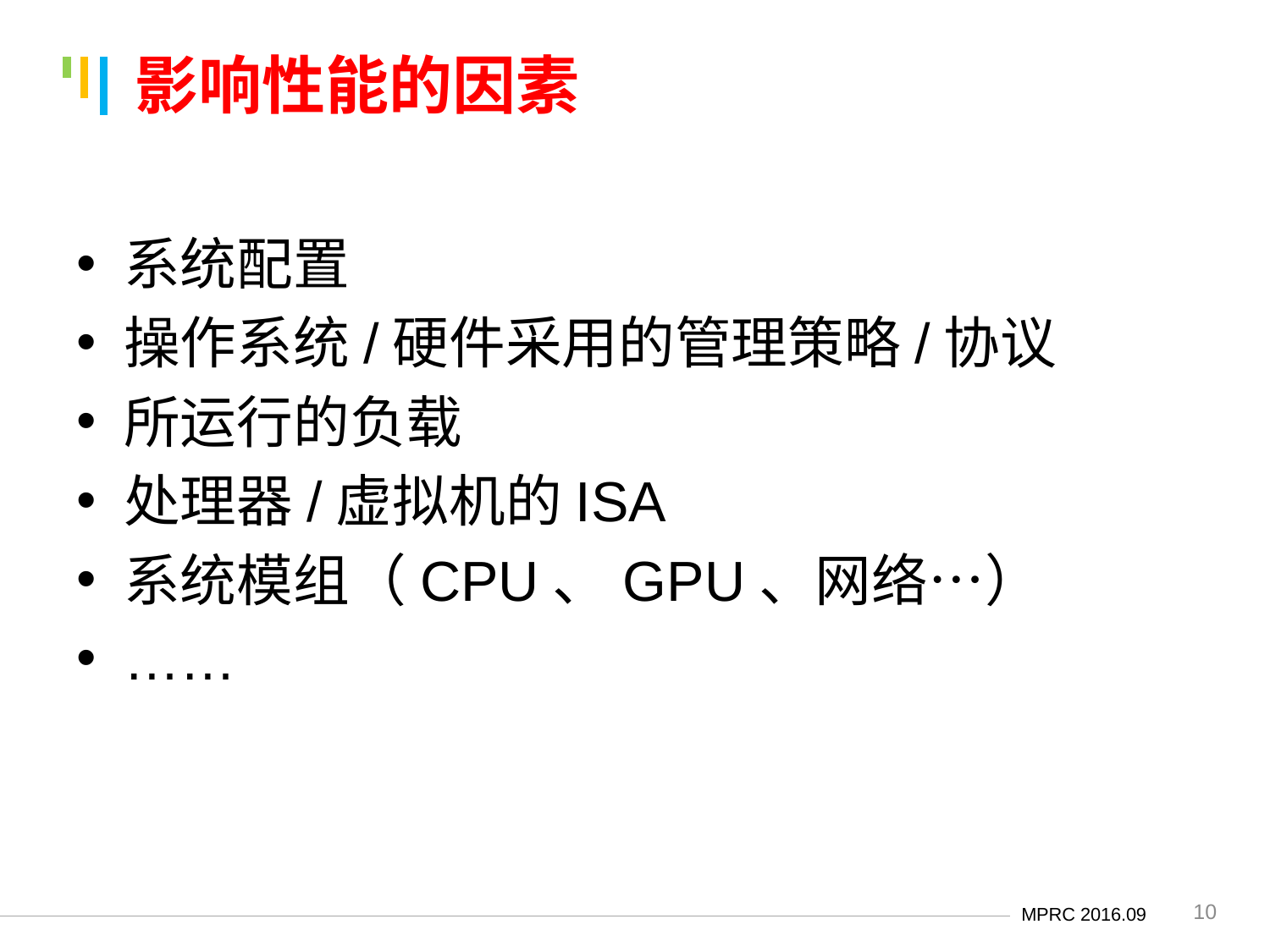

# 影响性能的因素
系统配置
操作系统/硬件采用的管理策略/协议
所运行的负载
处理器/虚拟机的ISA
系统模组（CPU、GPU、网络…）
……
10